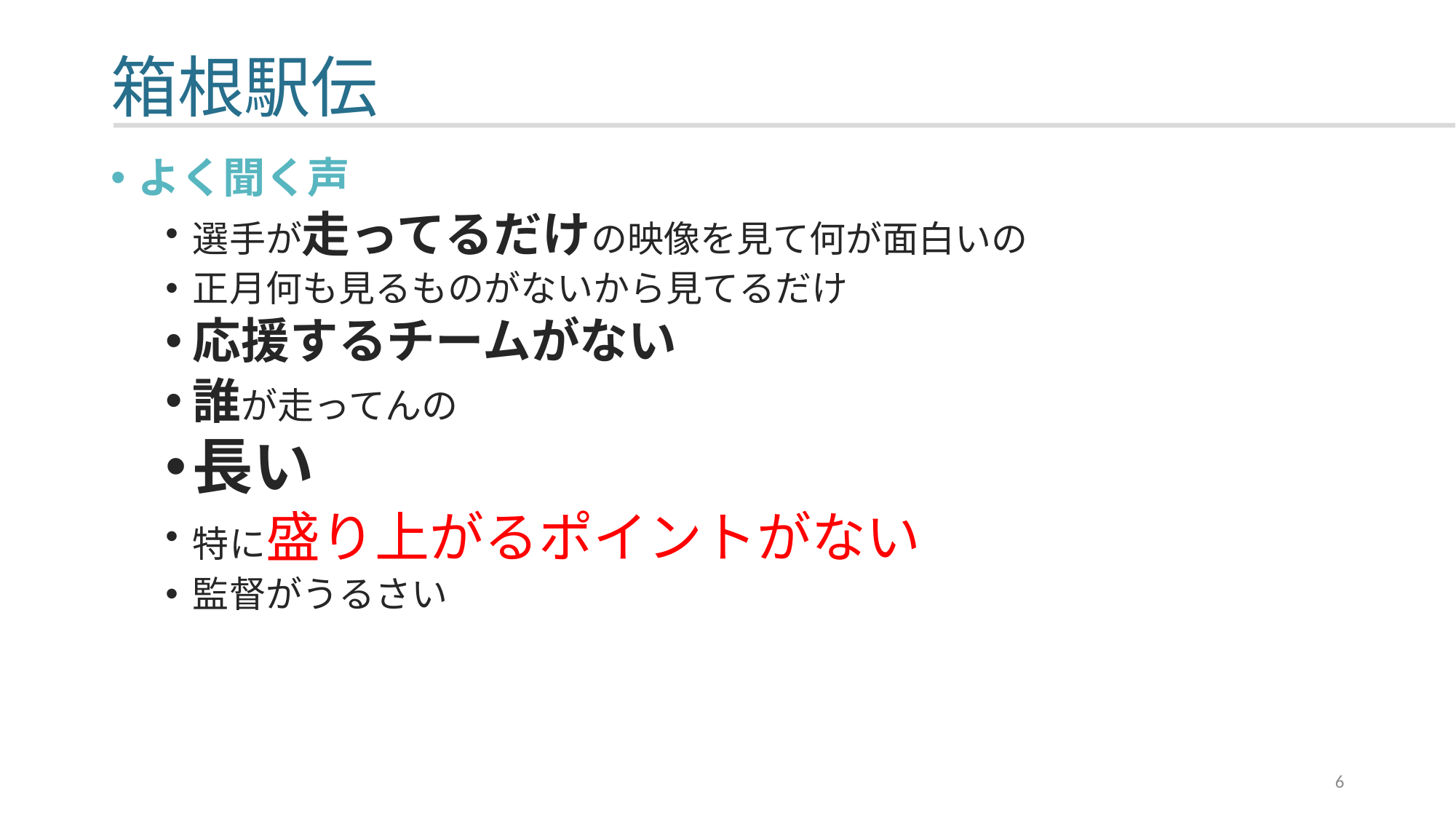

# 箱根駅伝
よく聞く声
選手が走ってるだけの映像を見て何が面白いの
正月何も見るものがないから見てるだけ
応援するチームがない
誰が走ってんの
長い
特に盛り上がるポイントがない
監督がうるさい

6